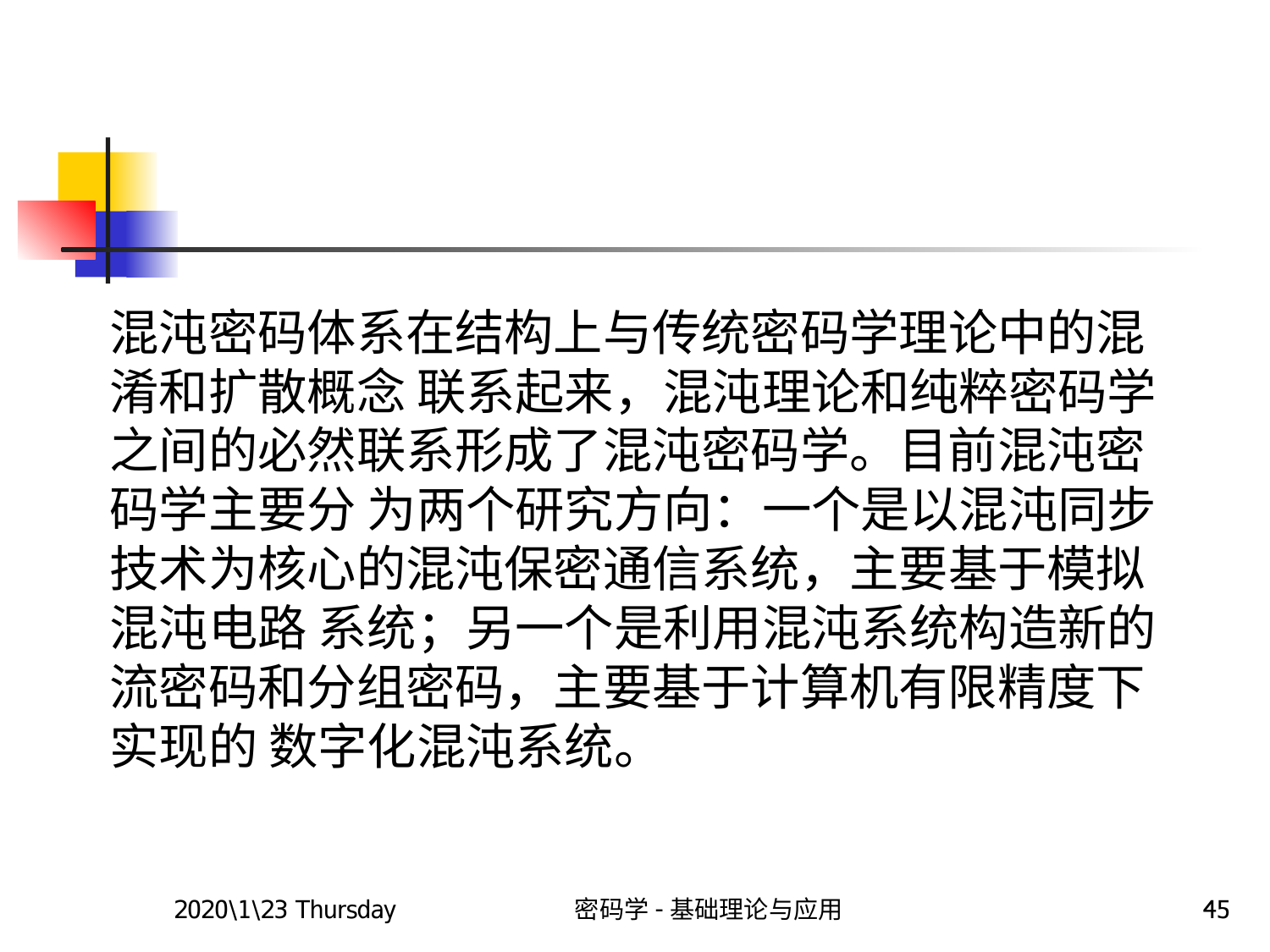

混沌密码体系在结构上与传统密码学理论中的混淆和扩散概念 联系起来，混沌理论和纯粹密码学之间的必然联系形成了混沌密码学。目前混沌密码学主要分 为两个研究方向：一个是以混沌同步技术为核心的混沌保密通信系统，主要基于模拟混沌电路 系统；另一个是利用混沌系统构造新的流密码和分组密码，主要基于计算机有限精度下实现的 数字化混沌系统。
2020\1\23 Thursday
密码学-基础理论与应用
45